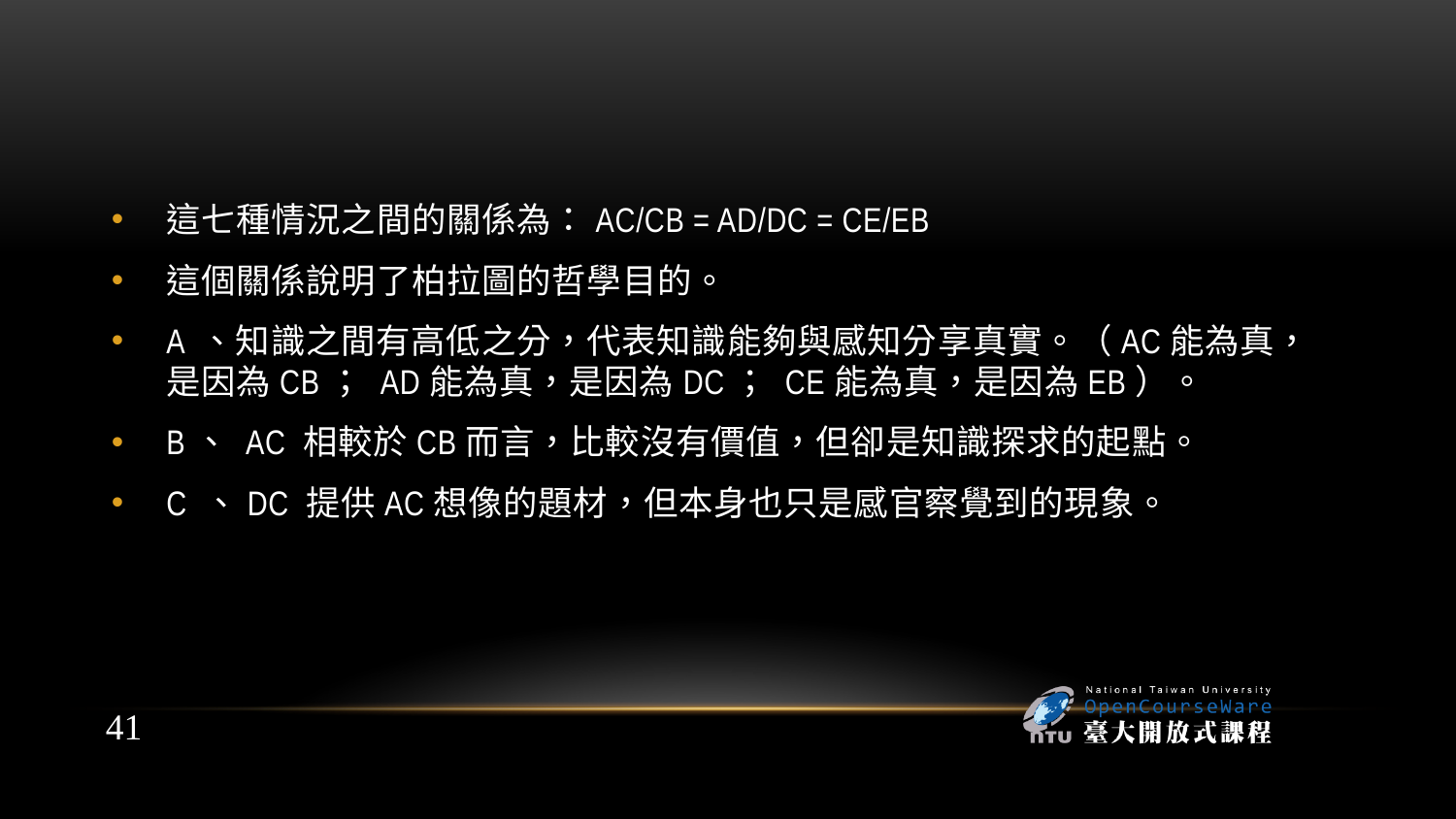

這七種情況之間的關係為：AC/CB = AD/DC = CE/EB
這個關係說明了柏拉圖的哲學目的。
A 、知識之間有高低之分，代表知識能夠與感知分享真實。（AC能為真，是因為CB； AD能為真，是因為DC； CE能為真，是因為EB）。
B、 AC 相較於CB而言，比較沒有價值，但卻是知識探求的起點。
C 、DC 提供AC想像的題材，但本身也只是感官察覺到的現象。
41